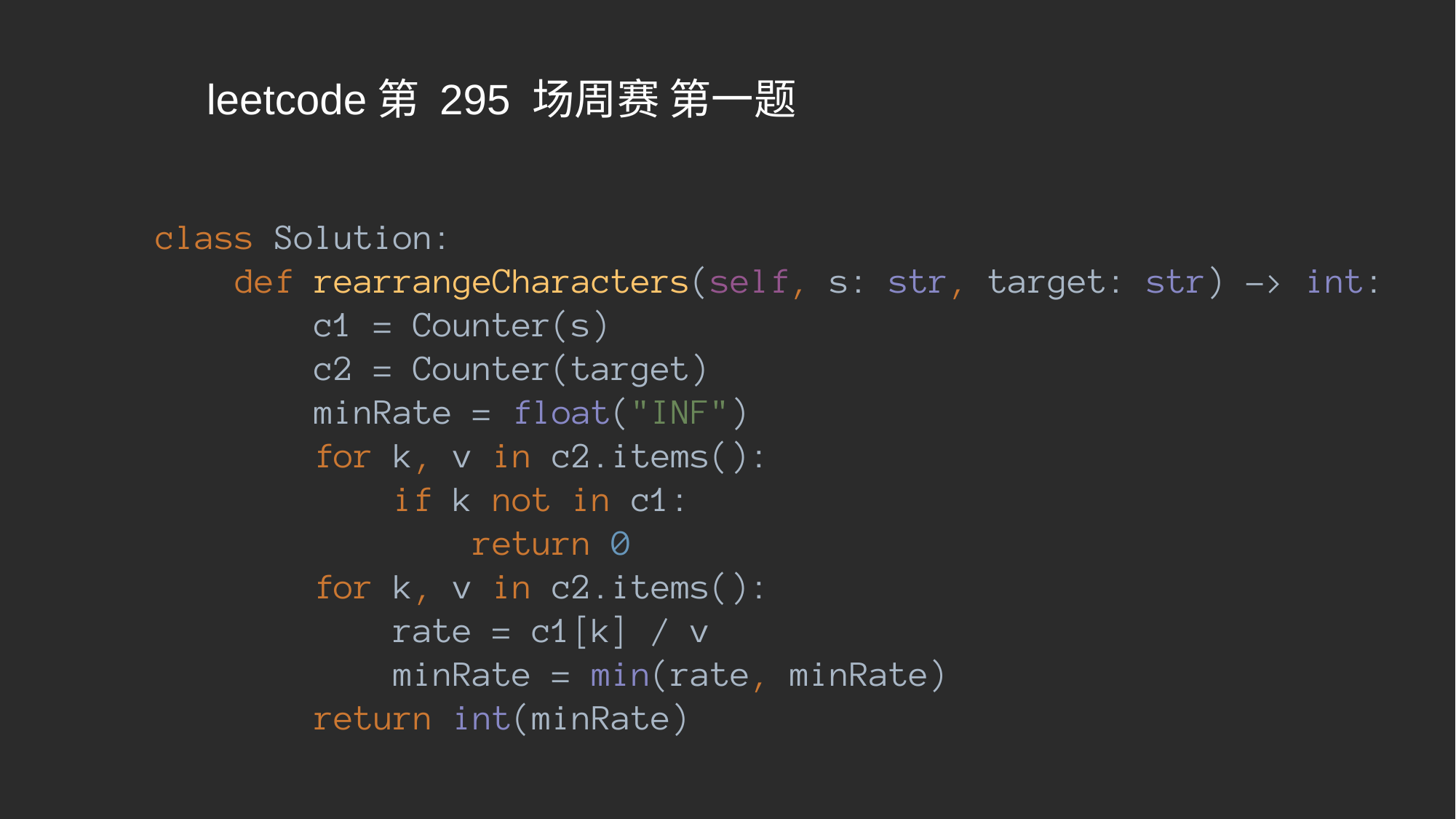

leetcode第 295 场周赛 第一题
class Solution:
    def rearrangeCharacters(self, s: str, target: str) -> int:
        c1 = Counter(s)
        c2 = Counter(target)
        minRate = float("INF")
        for k, v in c2.items():
            if k not in c1:
                return 0
        for k, v in c2.items():
            rate = c1[k] / v
            minRate = min(rate, minRate)
        return int(minRate)